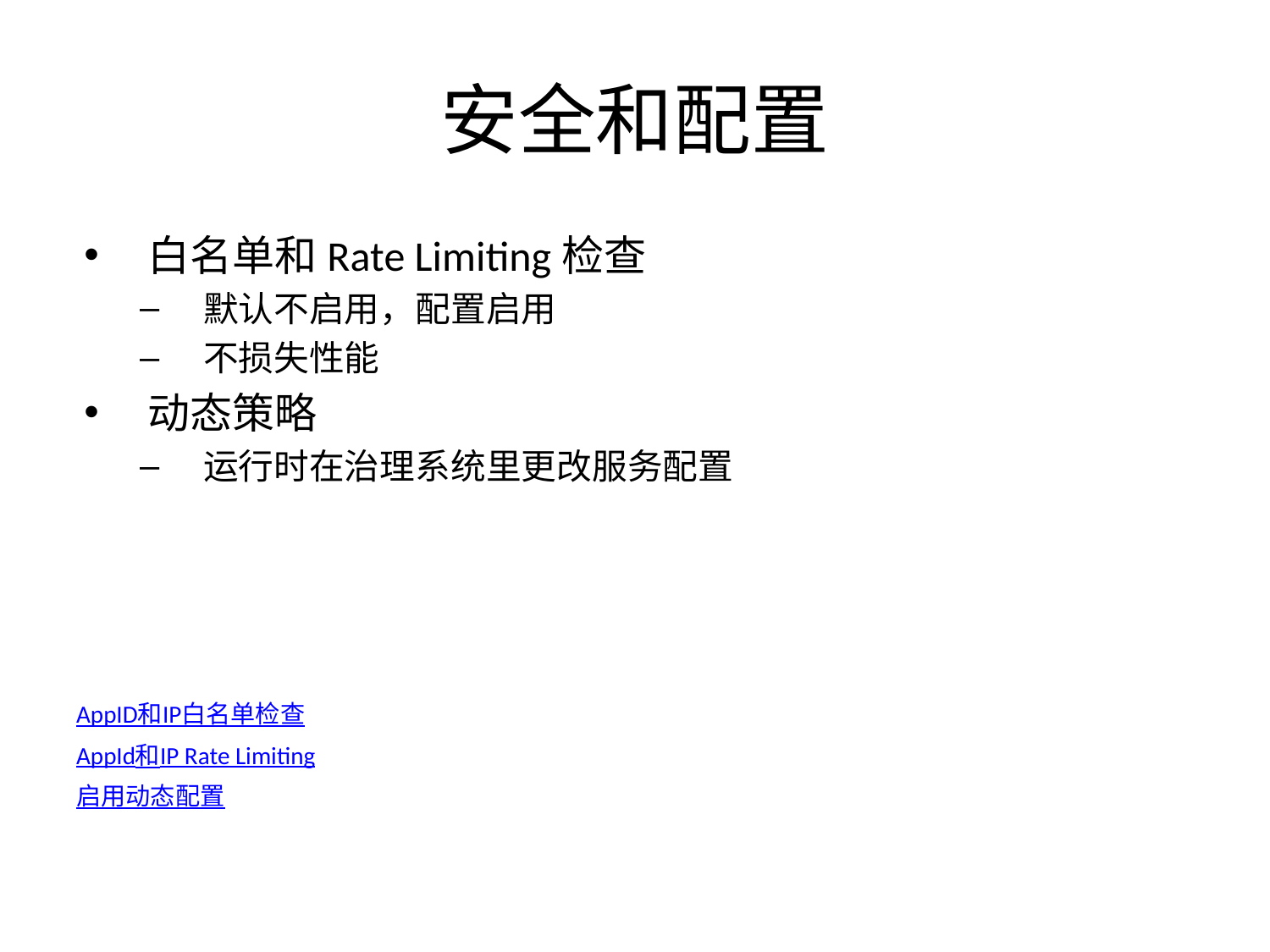

# 安全和配置
白名单和Rate Limiting检查
默认不启用，配置启用
不损失性能
动态策略
运行时在治理系统里更改服务配置

AppID和IP白名单检查
AppId和IP Rate Limiting
启用动态配置